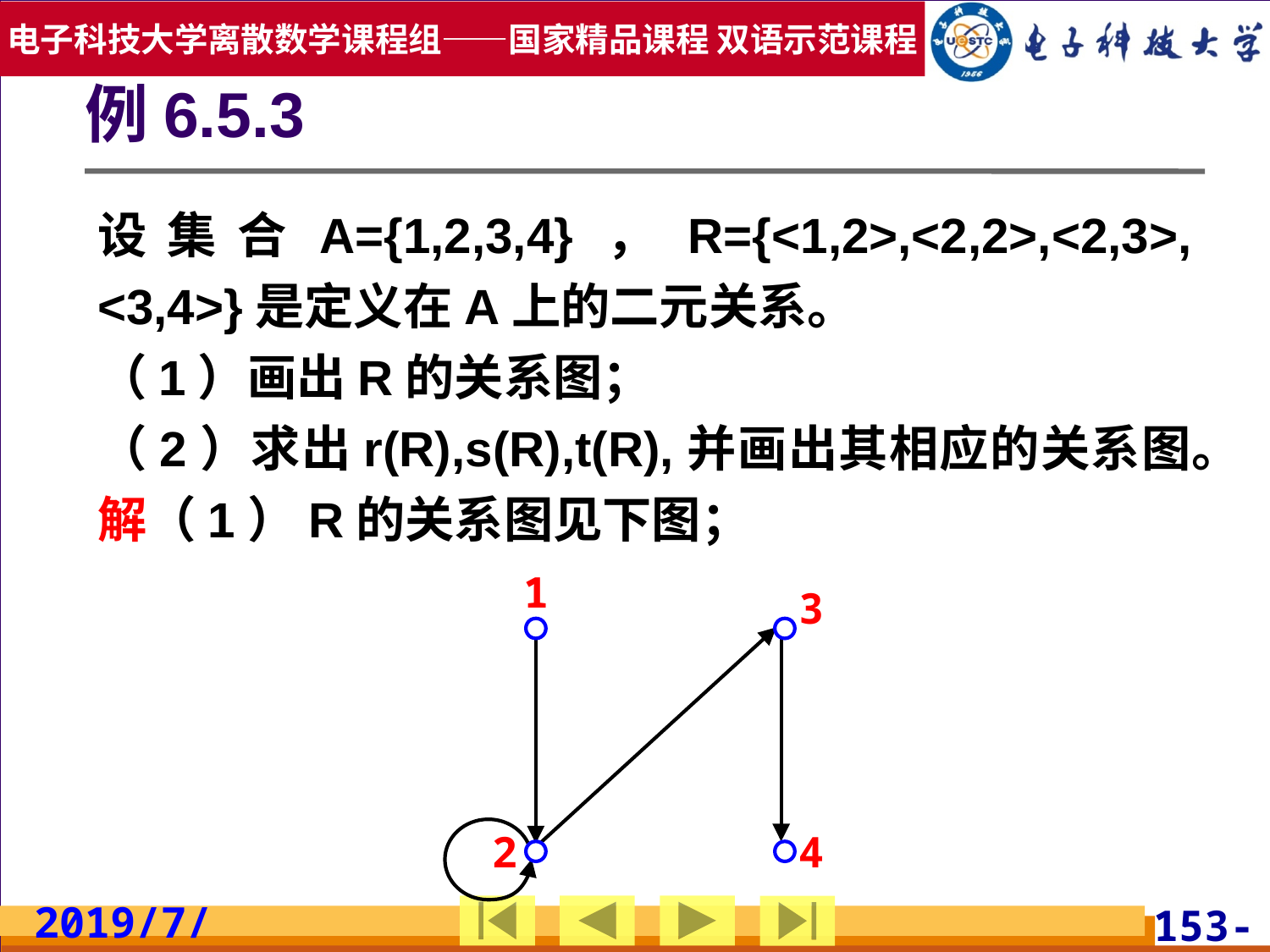

# 例6.5.3
设集合A={1,2,3,4}，R={<1,2>,<2,2>,<2,3>, <3,4>}是定义在A上的二元关系。
（1）画出R的关系图；
（2）求出r(R),s(R),t(R),并画出其相应的关系图。
解（1）R的关系图见下图；
1
3

2
4

2019/7/3